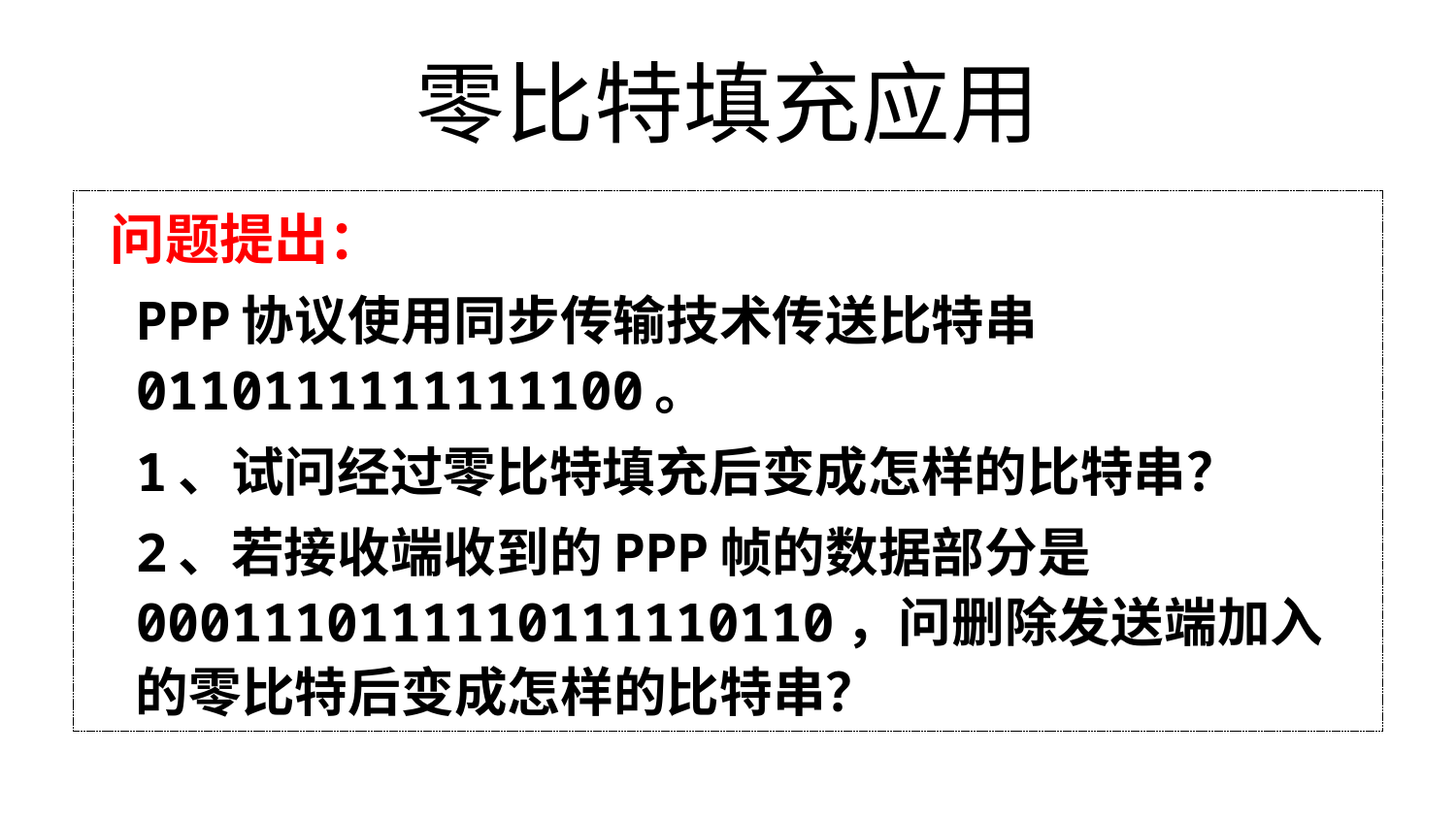

# 零比特填充应用
 问题提出：
	PPP协议使用同步传输技术传送比特串0110111111111100。
	1、试问经过零比特填充后变成怎样的比特串？
	2、若接收端收到的PPP帧的数据部分是0001110111110111110110，问删除发送端加入的零比特后变成怎样的比特串？